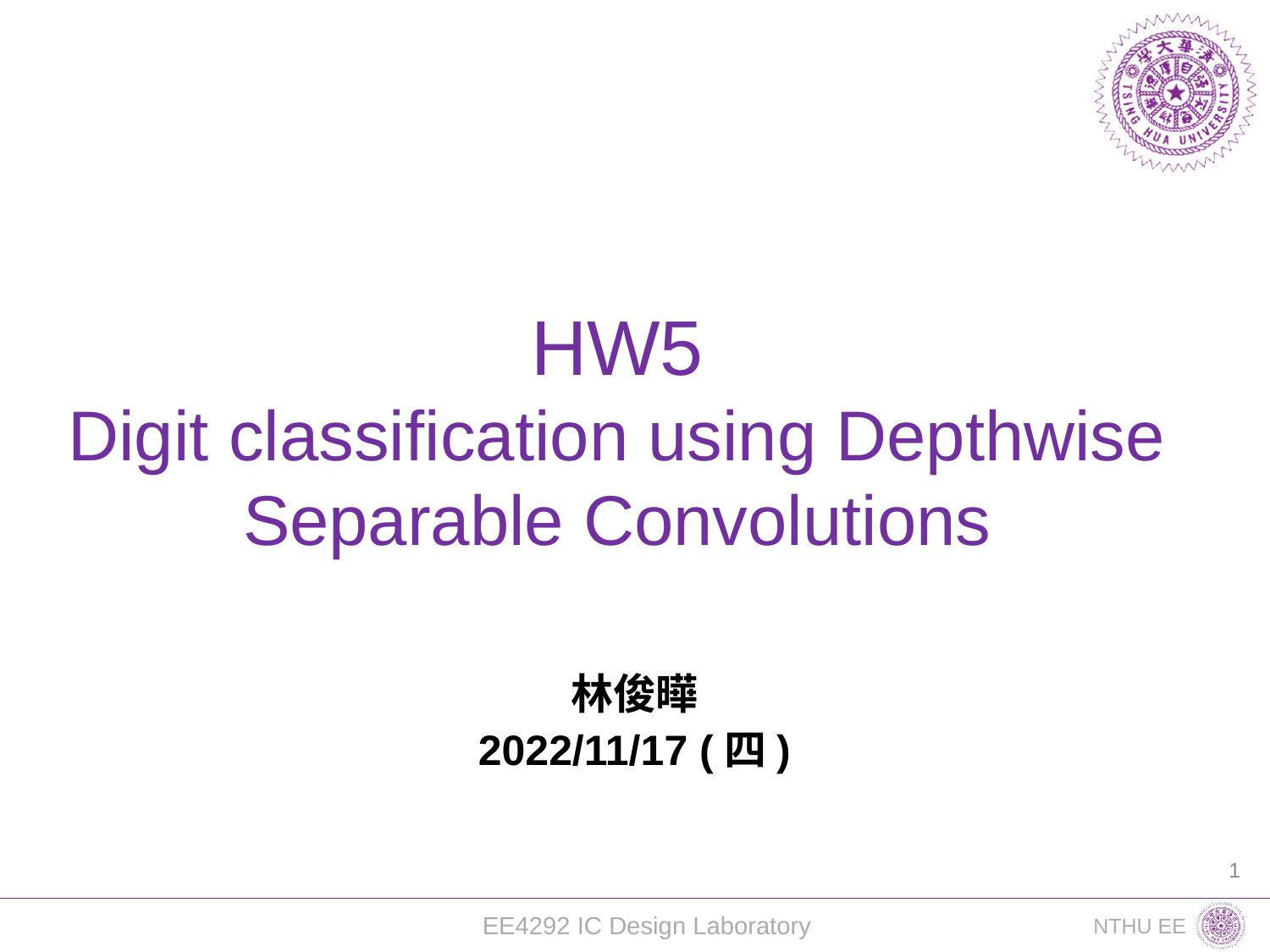

HW5
Digit classification using Depthwise Separable Convolutions
林俊曄
2022/11/17 (四)
1
EE4292 IC Design Laboratory